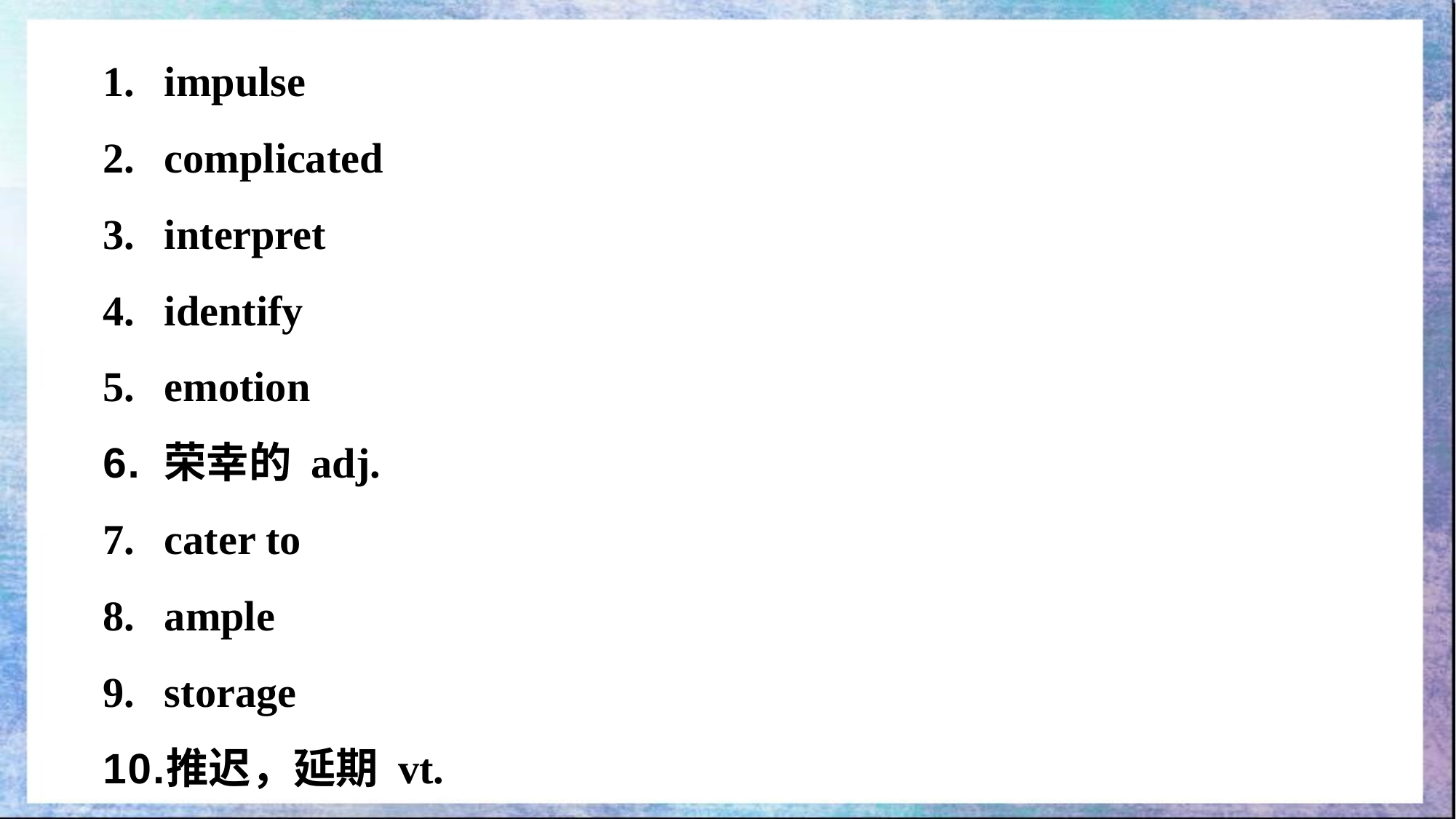

impulse
complicated
interpret
identify
emotion
荣幸的 adj.
cater to
ample
storage
推迟，延期 vt.